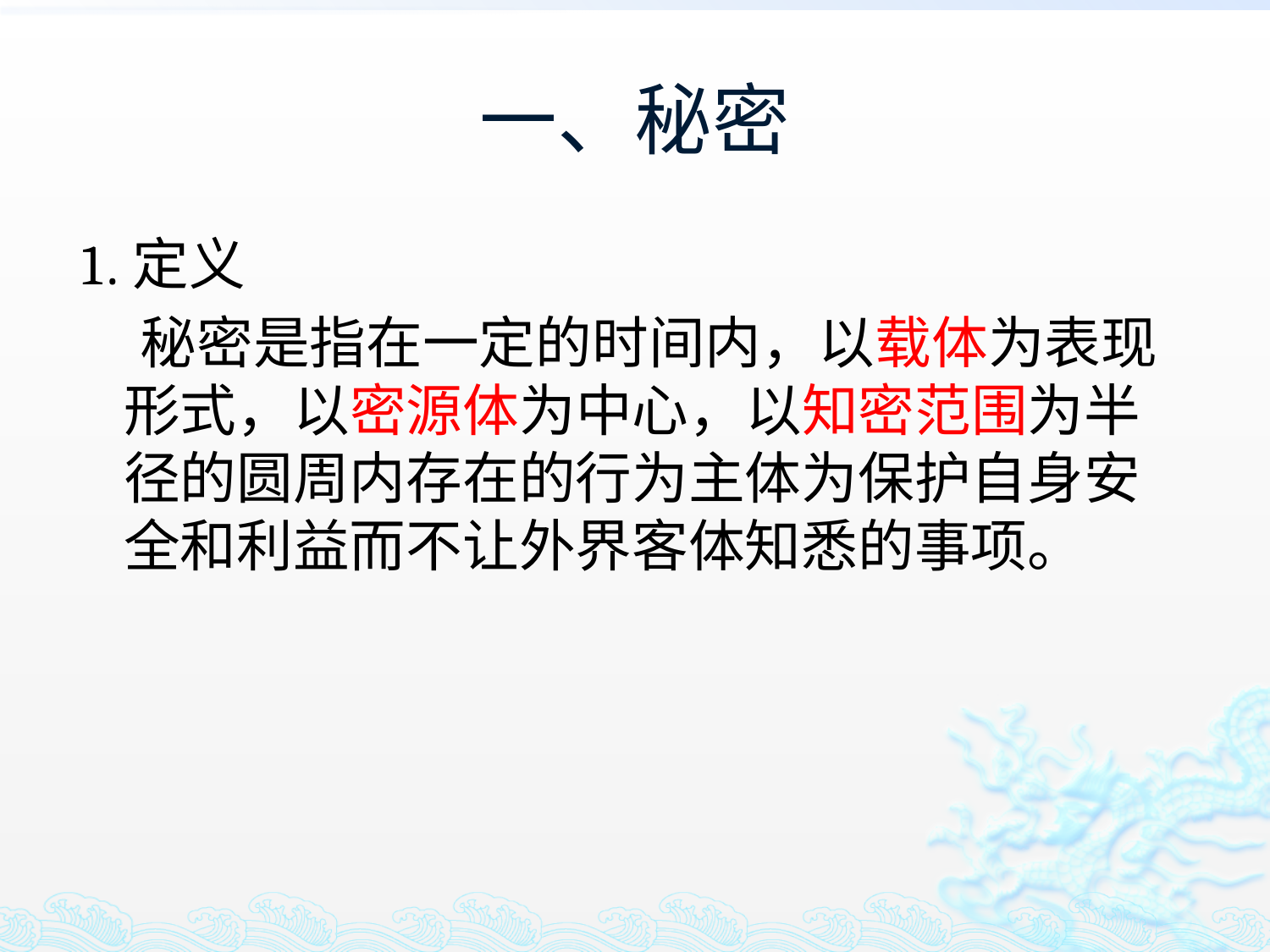

# 一、秘密
1.定义
    秘密是指在一定的时间内，以载体为表现形式，以密源体为中心，以知密范围为半径的圆周内存在的行为主体为保护自身安全和利益而不让外界客体知悉的事项。